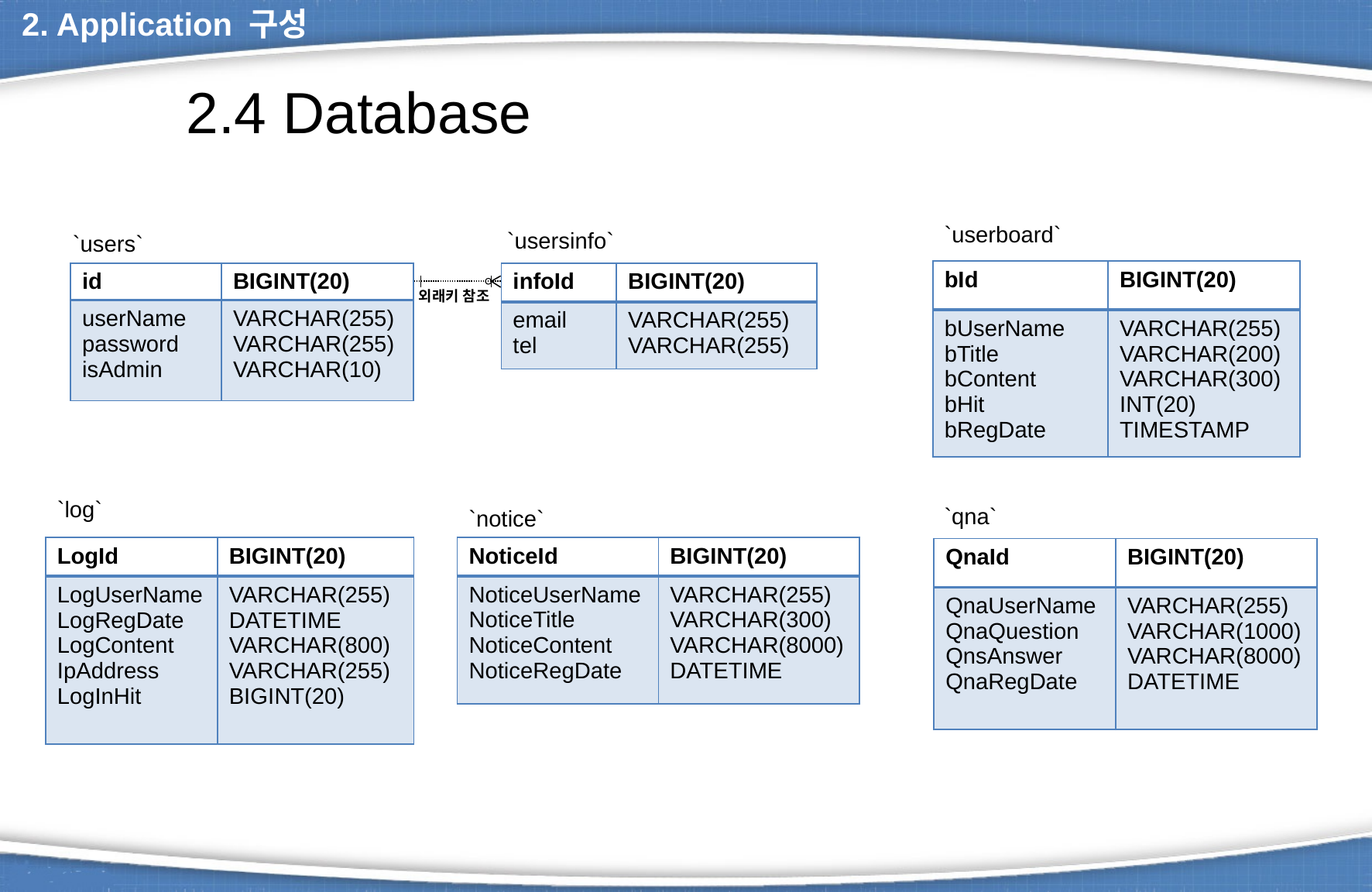

2. Application 구성
# 2.4 Database
`userboard`
`usersinfo`
`users`
| bId | BIGINT(20) |
| --- | --- |
| bUserName bTitle bContent bHit bRegDate | VARCHAR(255) VARCHAR(200) VARCHAR(300) INT(20) TIMESTAMP |
| id | BIGINT(20) |
| --- | --- |
| userName password isAdmin | VARCHAR(255) VARCHAR(255) VARCHAR(10) |
| infoId | BIGINT(20) |
| --- | --- |
| email tel | VARCHAR(255) VARCHAR(255) |

외래키 참조
`log`
`qna`
`notice`
| NoticeId | BIGINT(20) |
| --- | --- |
| NoticeUserName NoticeTitle NoticeContent NoticeRegDate | VARCHAR(255) VARCHAR(300) VARCHAR(8000) DATETIME |
| LogId | BIGINT(20) |
| --- | --- |
| LogUserName LogRegDate LogContent IpAddress LogInHit | VARCHAR(255) DATETIME VARCHAR(800) VARCHAR(255) BIGINT(20) |
| QnaId | BIGINT(20) |
| --- | --- |
| QnaUserName QnaQuestion QnsAnswer QnaRegDate | VARCHAR(255) VARCHAR(1000) VARCHAR(8000) DATETIME |